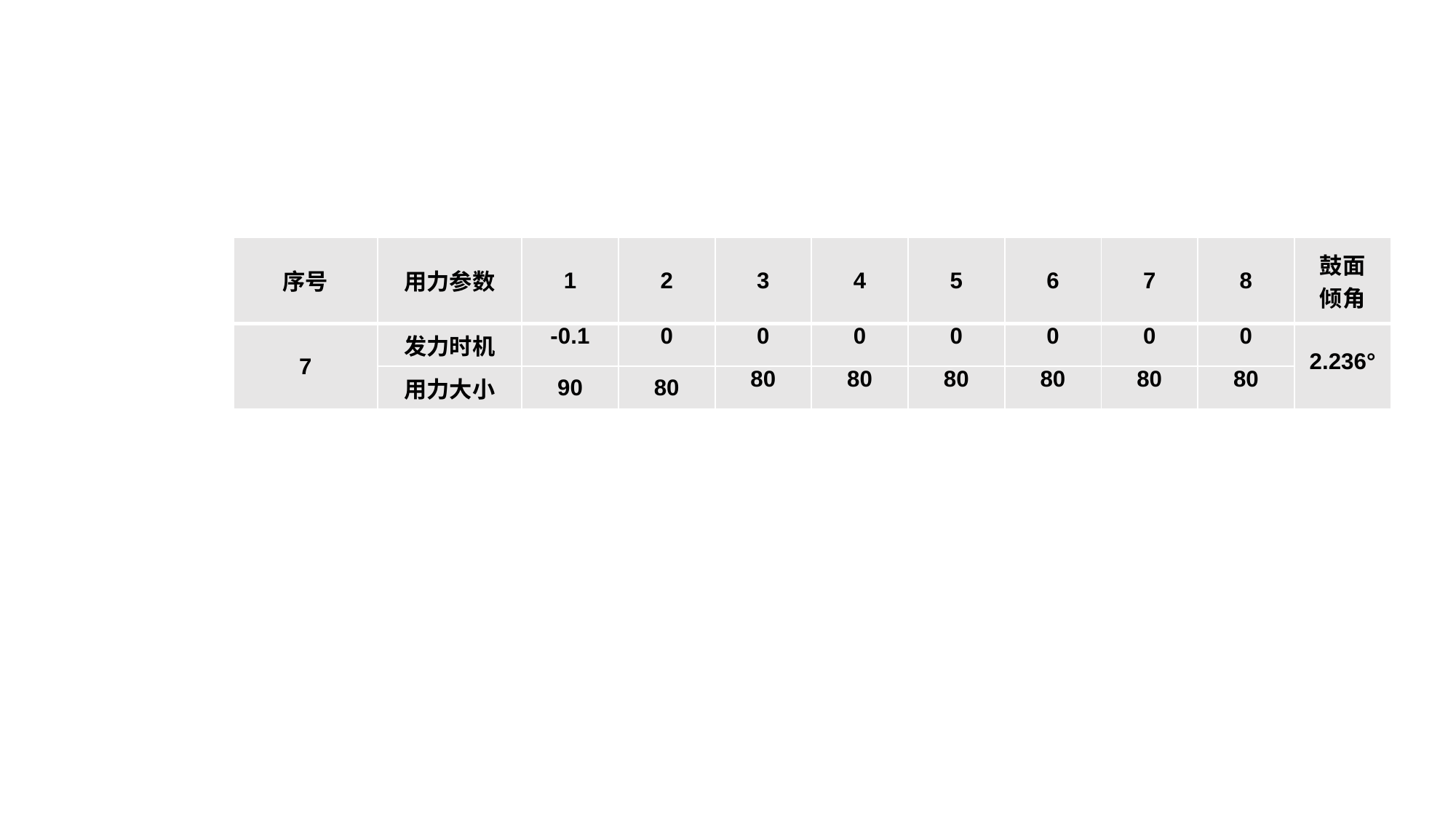

| 序号 | 用力参数 | 1 | 2 | 3 | 4 | 5 | 6 | 7 | 8 | 鼓面倾角 |
| --- | --- | --- | --- | --- | --- | --- | --- | --- | --- | --- |
| 7 | 发力时机 | -0.1 | 0 | 0 | 0 | 0 | 0 | 0 | 0 | 2.236° |
|  | 用力大小 | 90 | 80 | 80 | 80 | 80 | 80 | 80 | 80 |  |